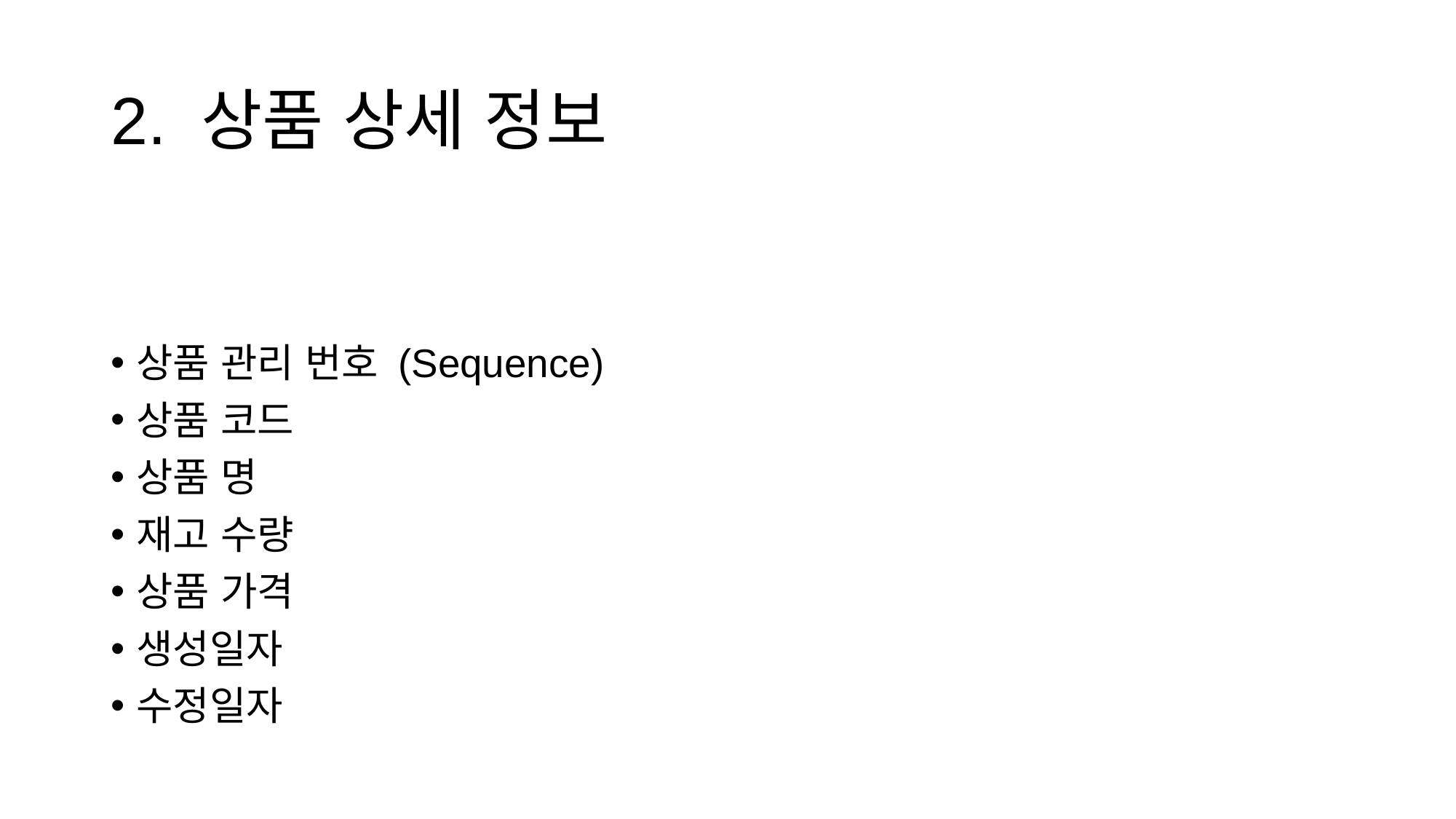

# 2. 상품 상세 정보
상품 관리 번호 (Sequence)
상품 코드
상품 명
재고 수량
상품 가격
생성일자
수정일자